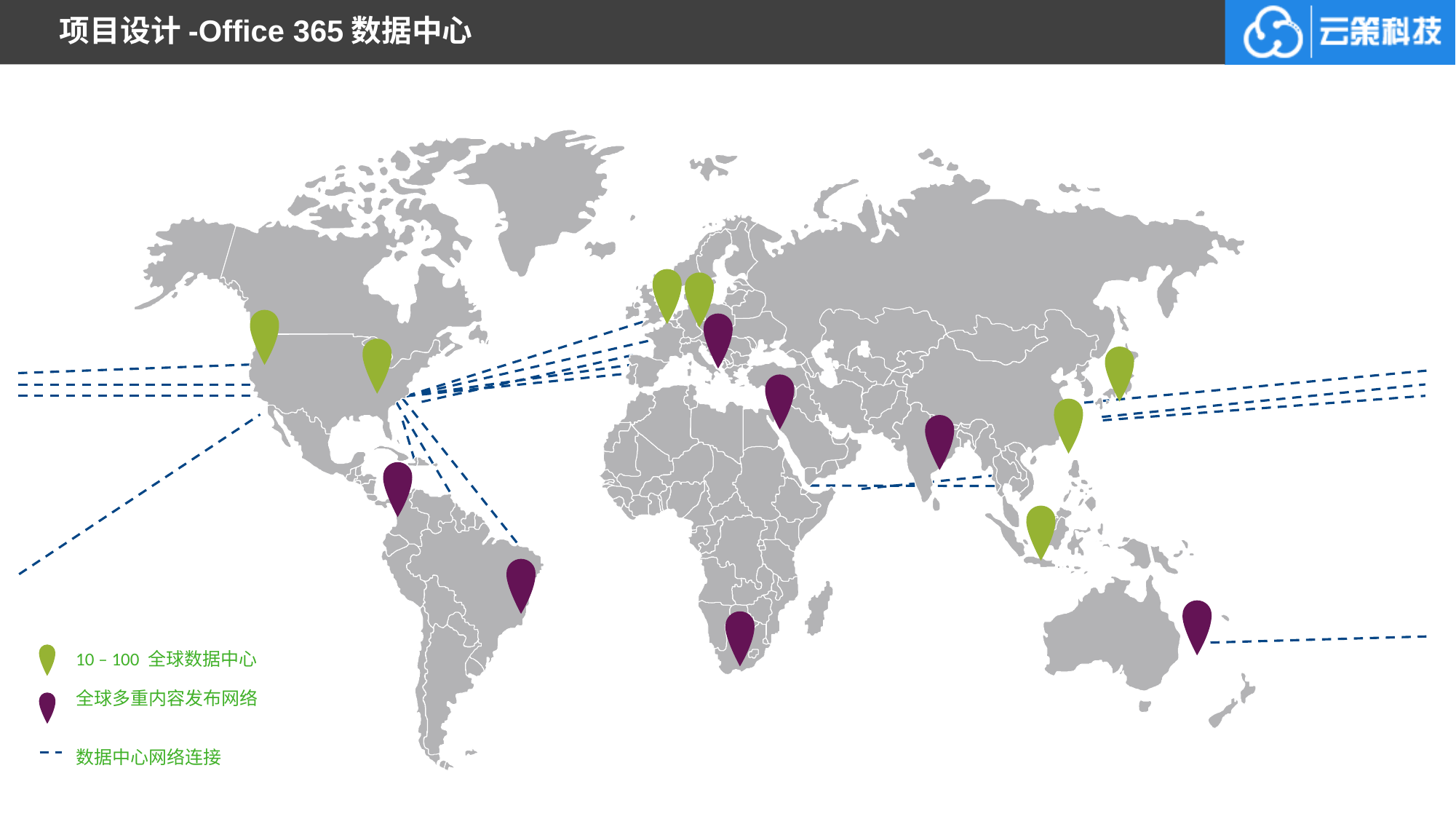

# 项目设计-Office 365数据中心

10 – 100 全球数据中心

全球多重内容发布网络

数据中心网络连接